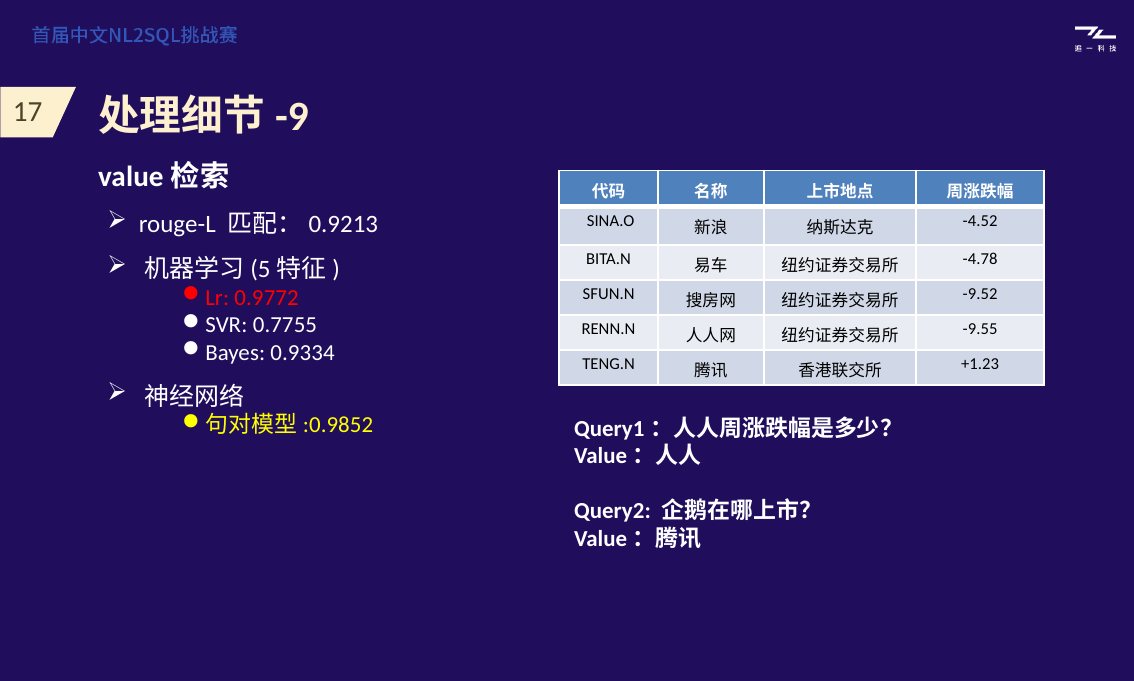

处理细节-9
value检索
| 代码 | 名称 | 上市地点 | 周涨跌幅 |
| --- | --- | --- | --- |
| SINA.O | 新浪 | 纳斯达克 | -4.52 |
| BITA.N | 易车 | 纽约证券交易所 | -4.78 |
| SFUN.N | 搜房网 | 纽约证券交易所 | -9.52 |
| RENN.N | 人人网 | 纽约证券交易所 | -9.55 |
| TENG.N | 腾讯 | 香港联交所 | +1.23 |
  rouge-L 匹配：0.9213
  机器学习(5特征)
Lr: 0.9772
SVR: 0.7755
Bayes: 0.9334
  神经网络
句对模型:0.9852
Query1：人人周涨跌幅是多少？
Value：人人

Query2: 企鹅在哪上市？
Value：腾讯